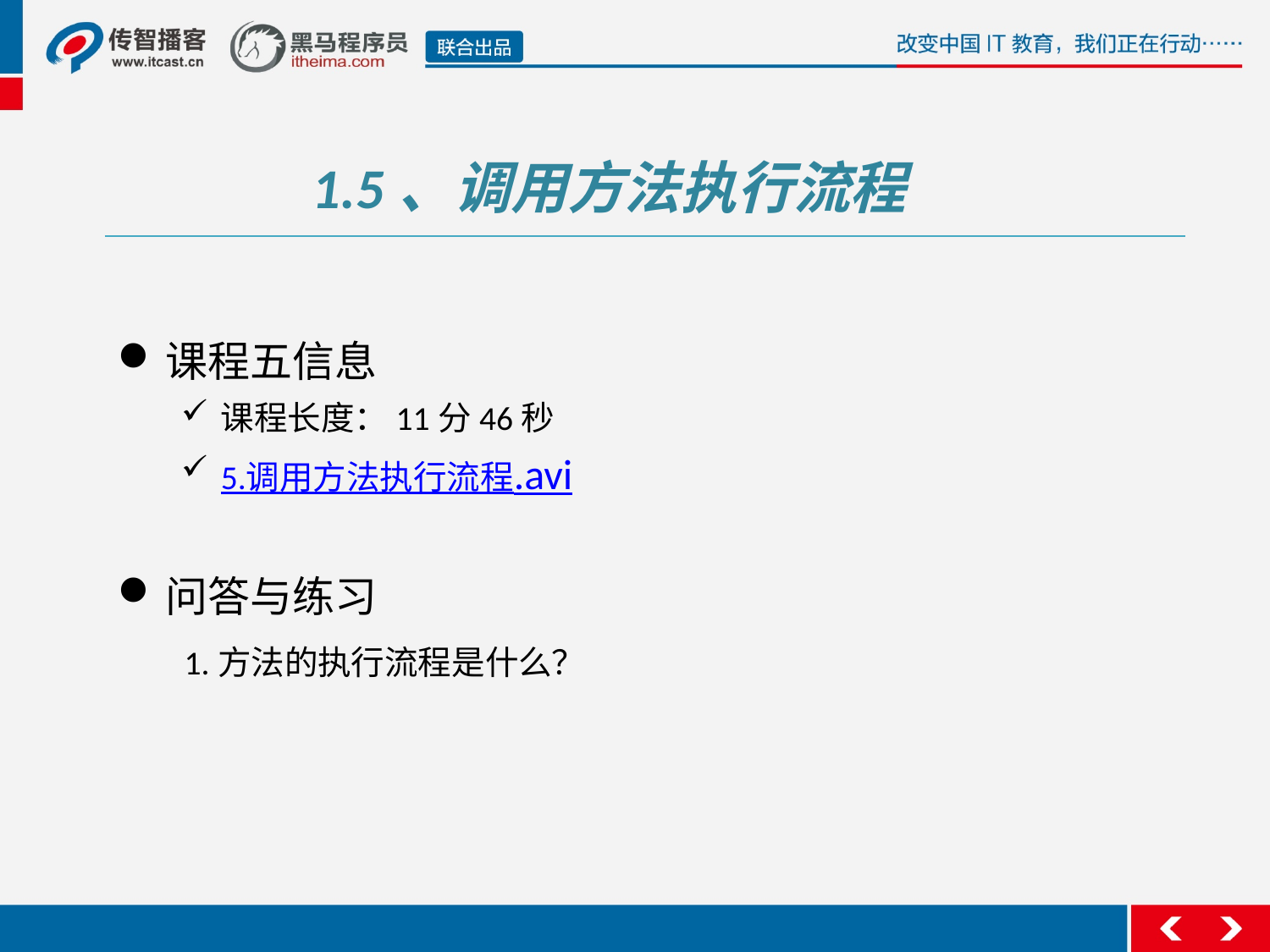

1.5、调用方法执行流程

课程五信息
课程长度：11分46秒
5.调用方法执行流程.avi

问答与练习
       1.方法的执行流程是什么？